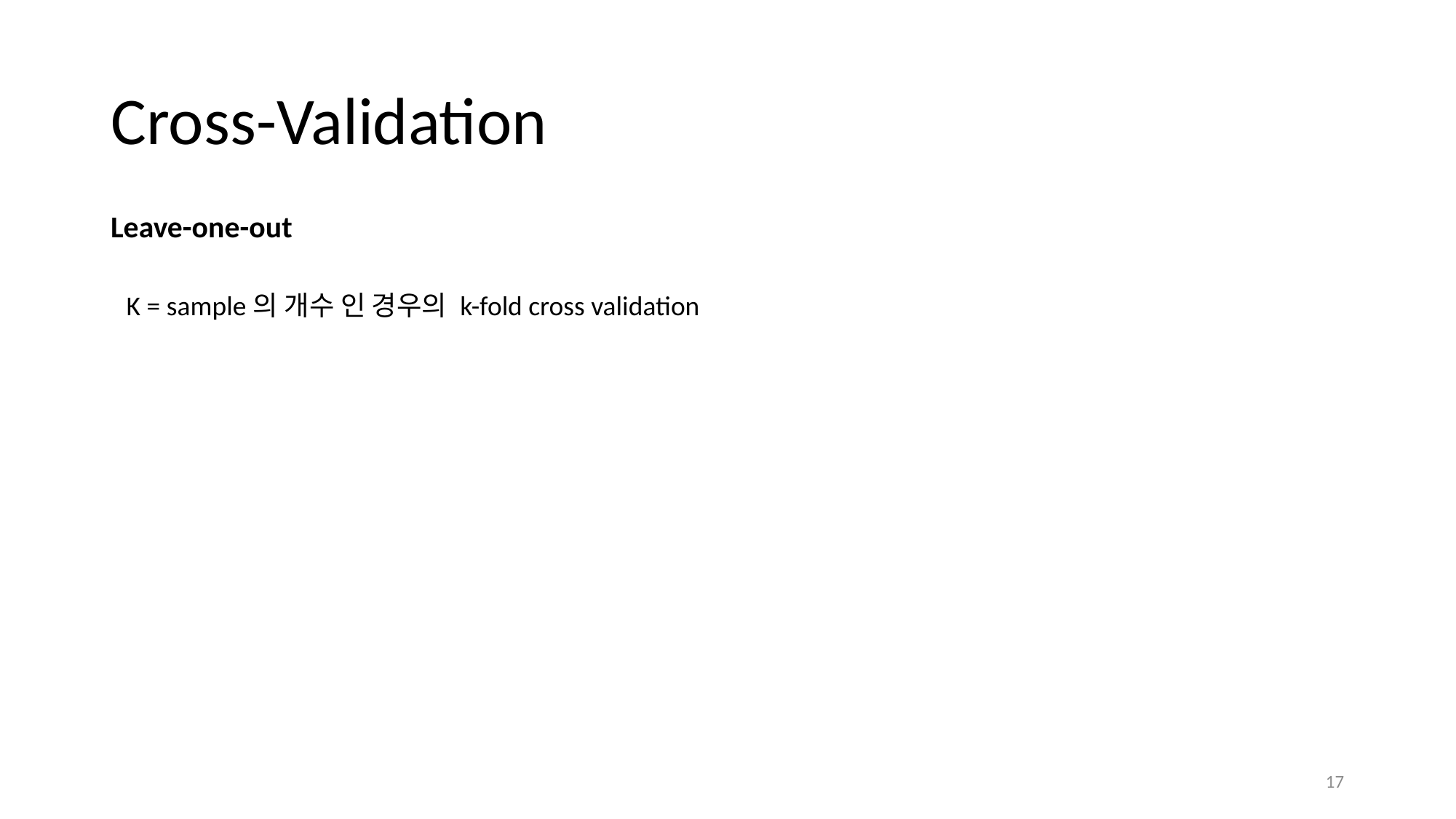

# Cross-Validation
Leave-one-out
K = sample의 개수 인 경우의 k-fold cross validation
17